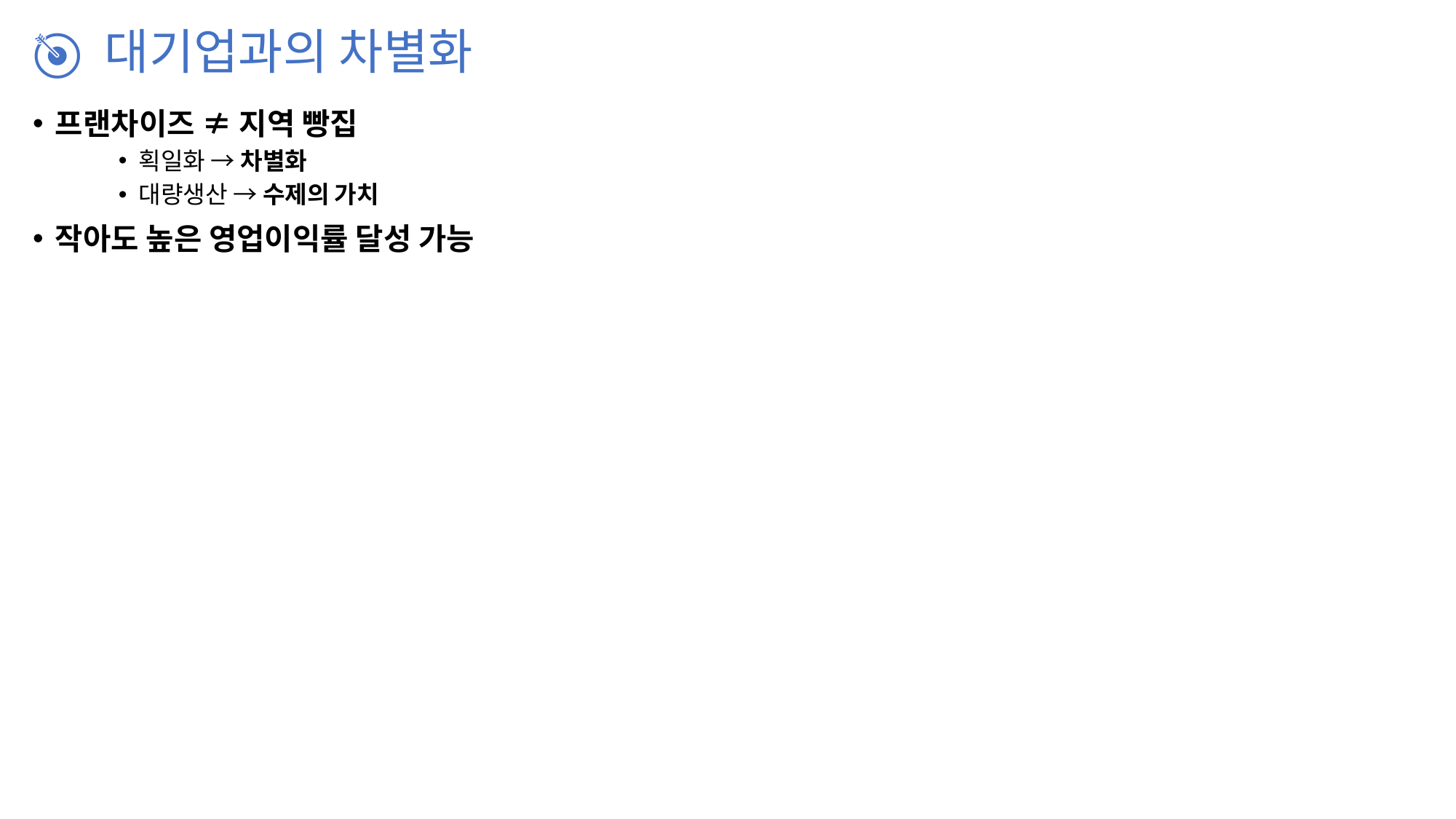

# 🎯 대기업과의 차별화
프랜차이즈 ≠ 지역 빵집
획일화 → 차별화
대량생산 → 수제의 가치
작아도 높은 영업이익률 달성 가능